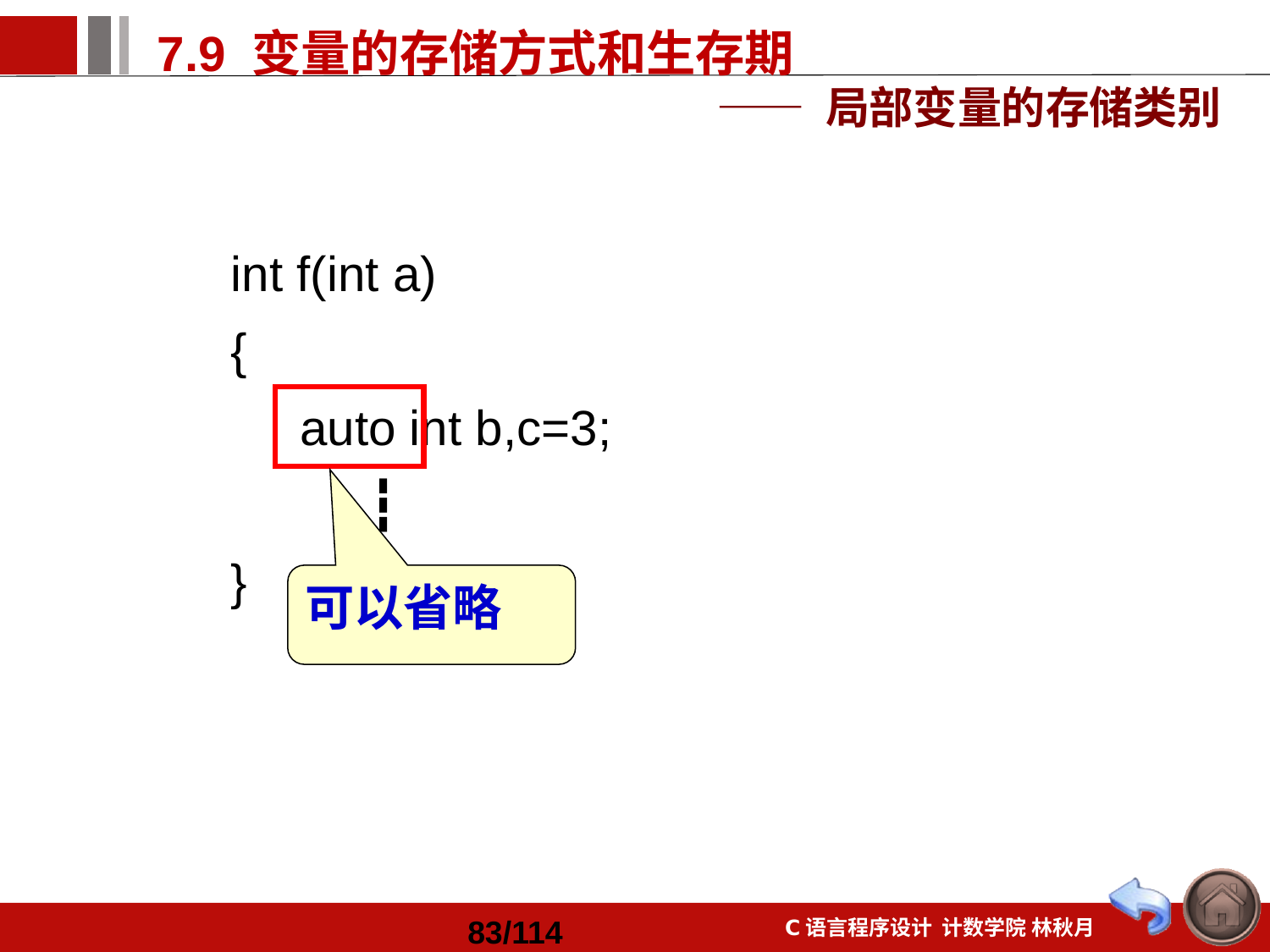

—— 局部变量的存储类别
int f(int a)
{
     auto int b,c=3;
          ┇
}

可以省略